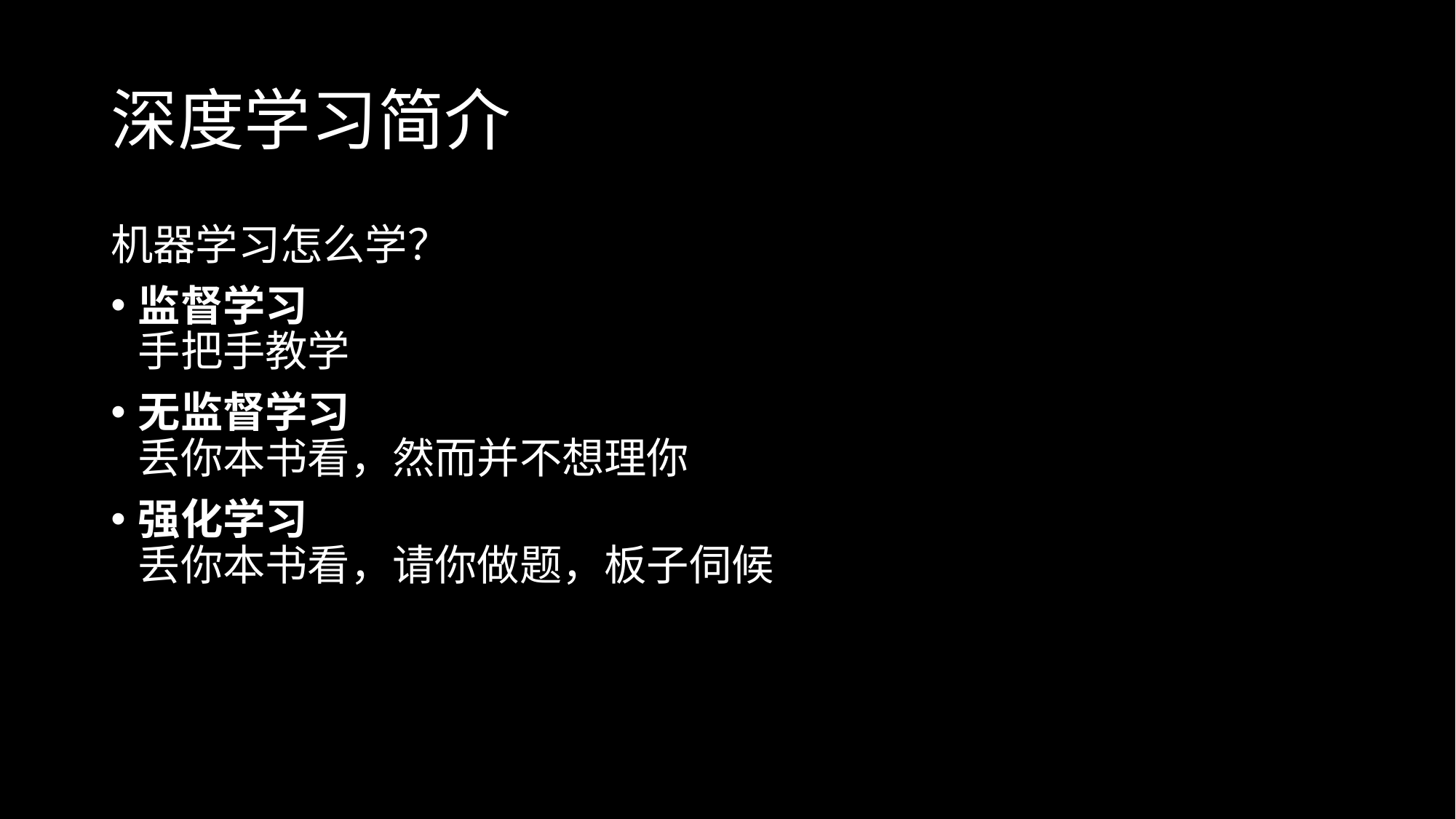

# 深度学习简介
机器学习怎么学？
监督学习
手把手教学
无监督学习
丢你本书看，然而并不想理你
强化学习
丢你本书看，请你做题，板子伺候